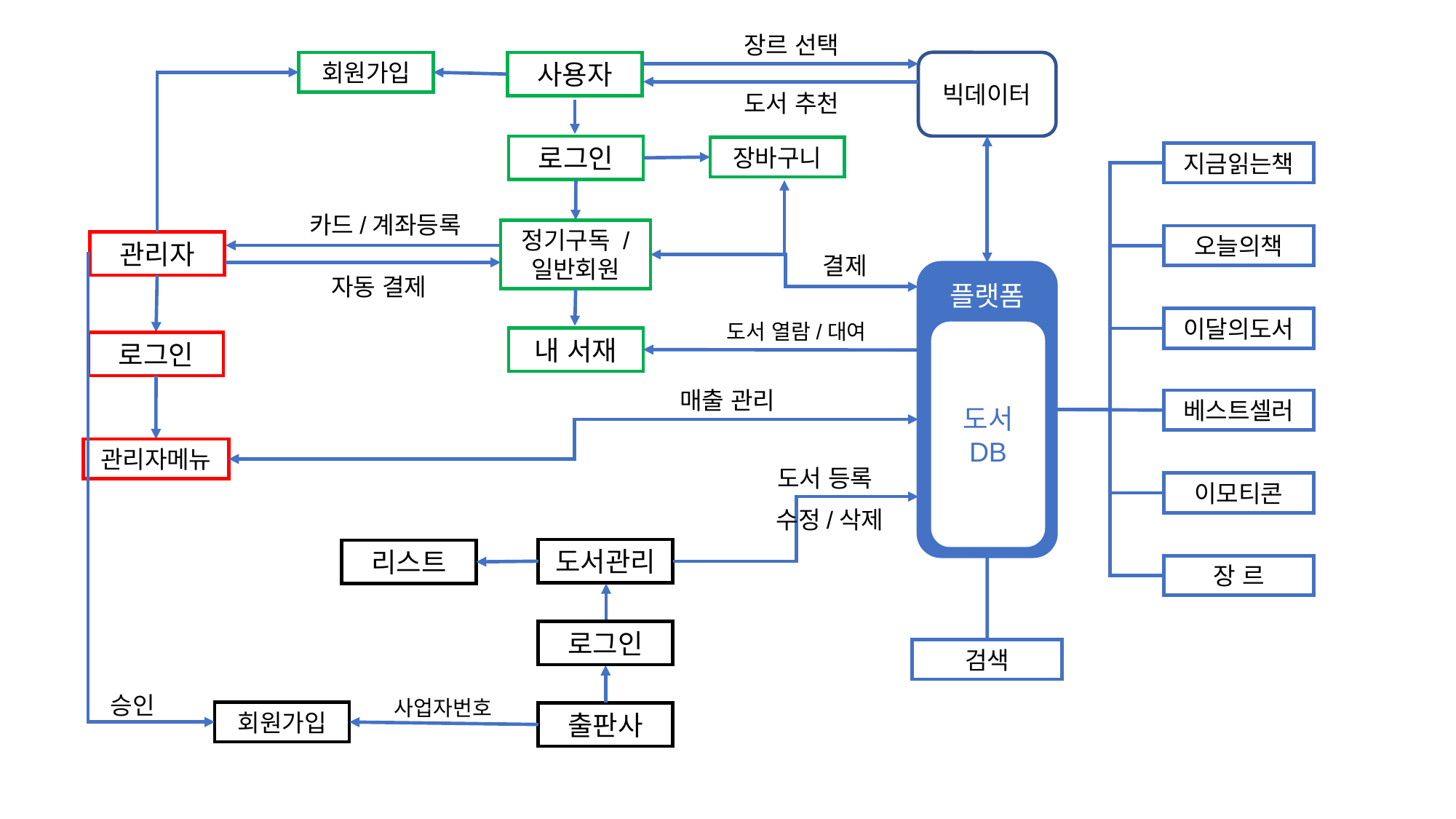

장르 선택
회원가입
사용자
빅데이터
도서 추천
로그인
장바구니
지금읽는책
카드/계좌등록
정기구독 /
일반회원
오늘의책
관리자
결제
플랫폼

자동 결제
이달의도서
도서 열람/대여
도서
DB
내 서재
로그인
매출 관리
베스트셀러
관리자메뉴
도서 등록
이모티콘
수정/삭제
도서관리
리스트
장 르
로그인
로그인
검색
승인
사업자번호
회원가입
출판사